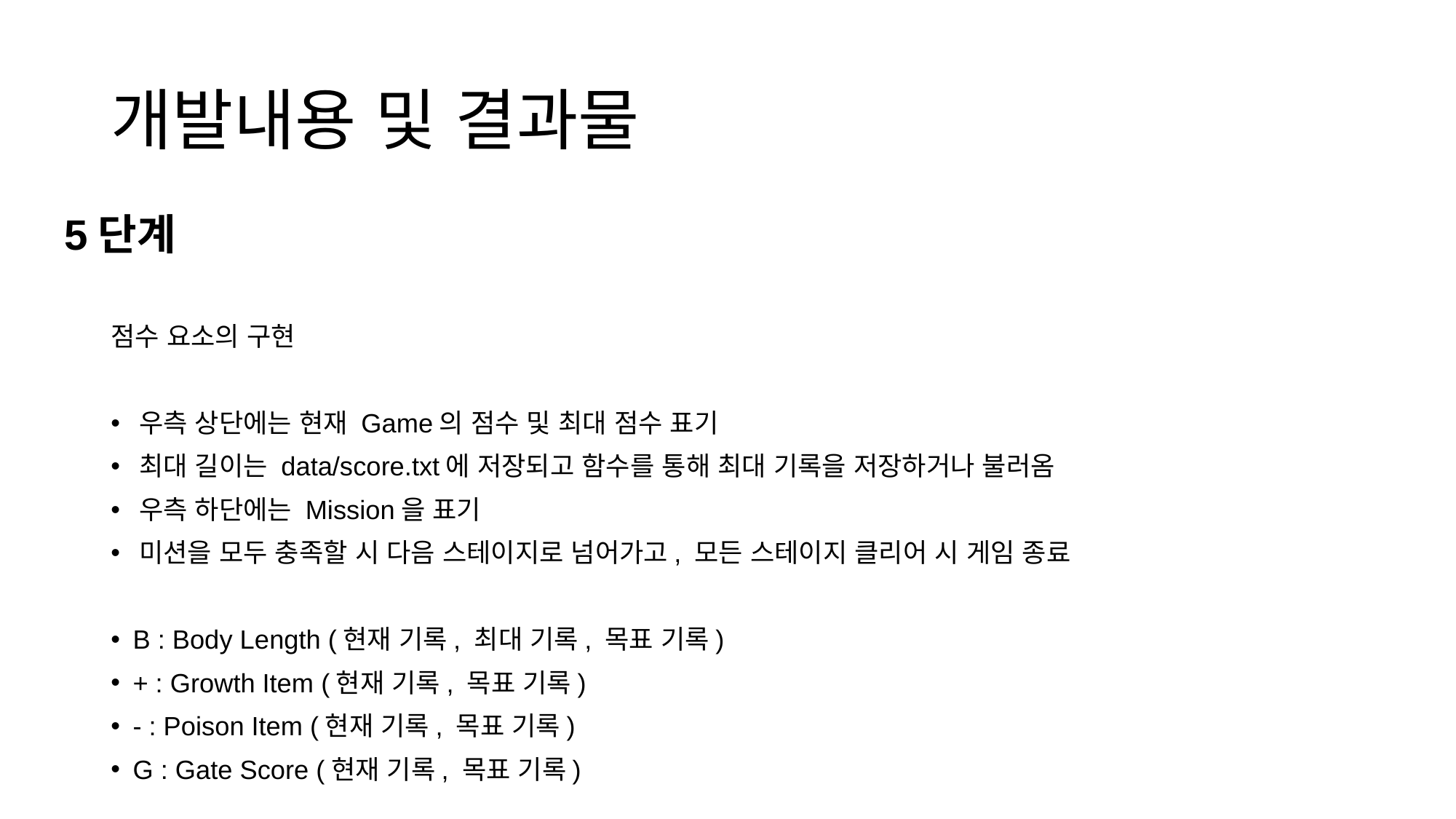

# 개발내용 및 결과물
5단계

점수 요소의 구현

 우측 상단에는 현재 Game의 점수 및 최대 점수 표기
 최대 길이는 data/score.txt에 저장되고 함수를 통해 최대 기록을 저장하거나 불러옴
 우측 하단에는 Mission을 표기
 미션을 모두 충족할 시 다음 스테이지로 넘어가고, 모든 스테이지 클리어 시 게임 종료

 B : Body Length (현재 기록, 최대 기록, 목표 기록)
 + : Growth Item (현재 기록, 목표 기록)
 - : Poison Item (현재 기록, 목표 기록)
 G : Gate Score (현재 기록, 목표 기록)